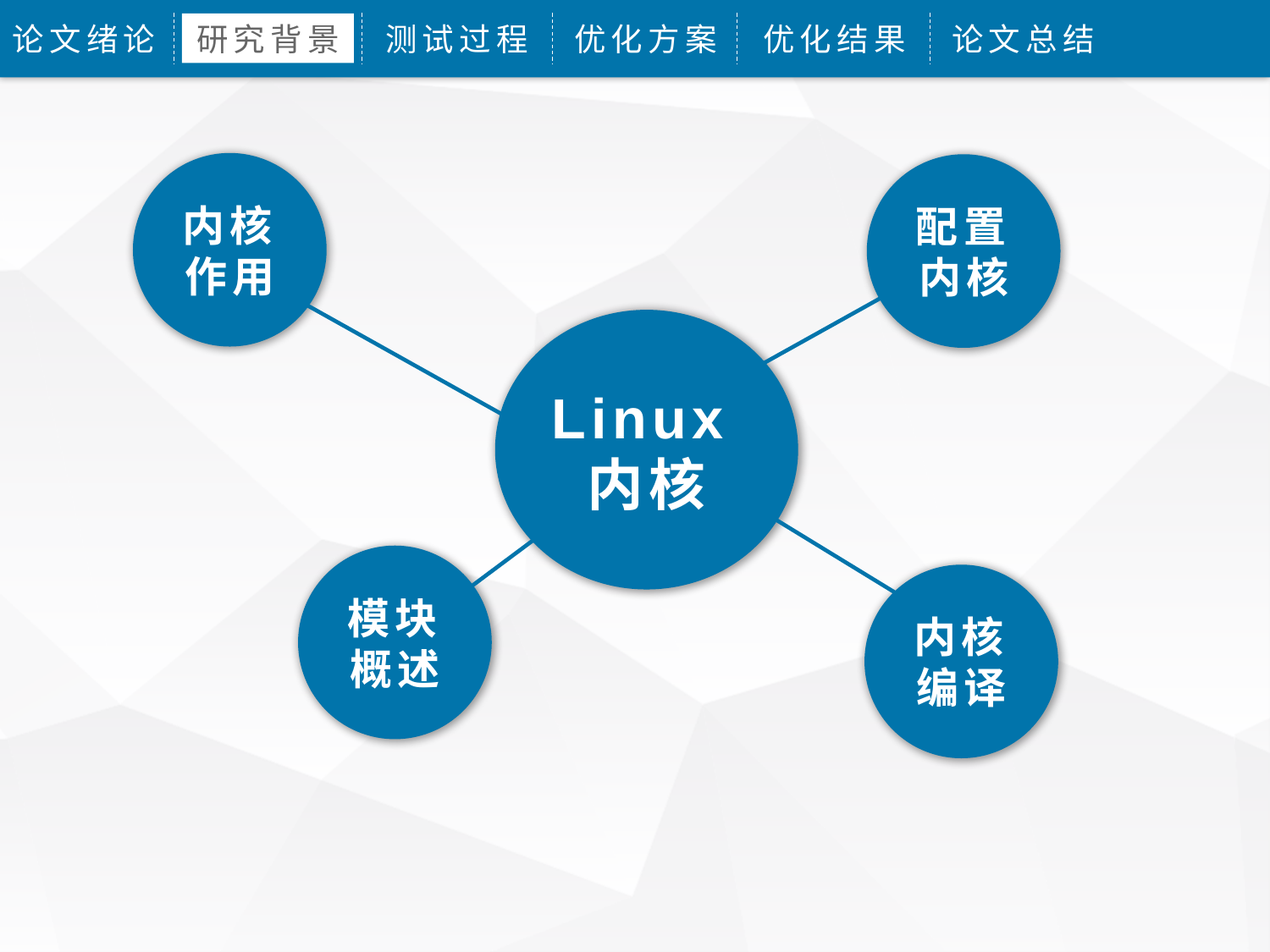

论文绪论
研究背景
测试过程
优化方案
优化结果
论文总结

内核作用
配置内核
Linux内核
模块概述

内核编译